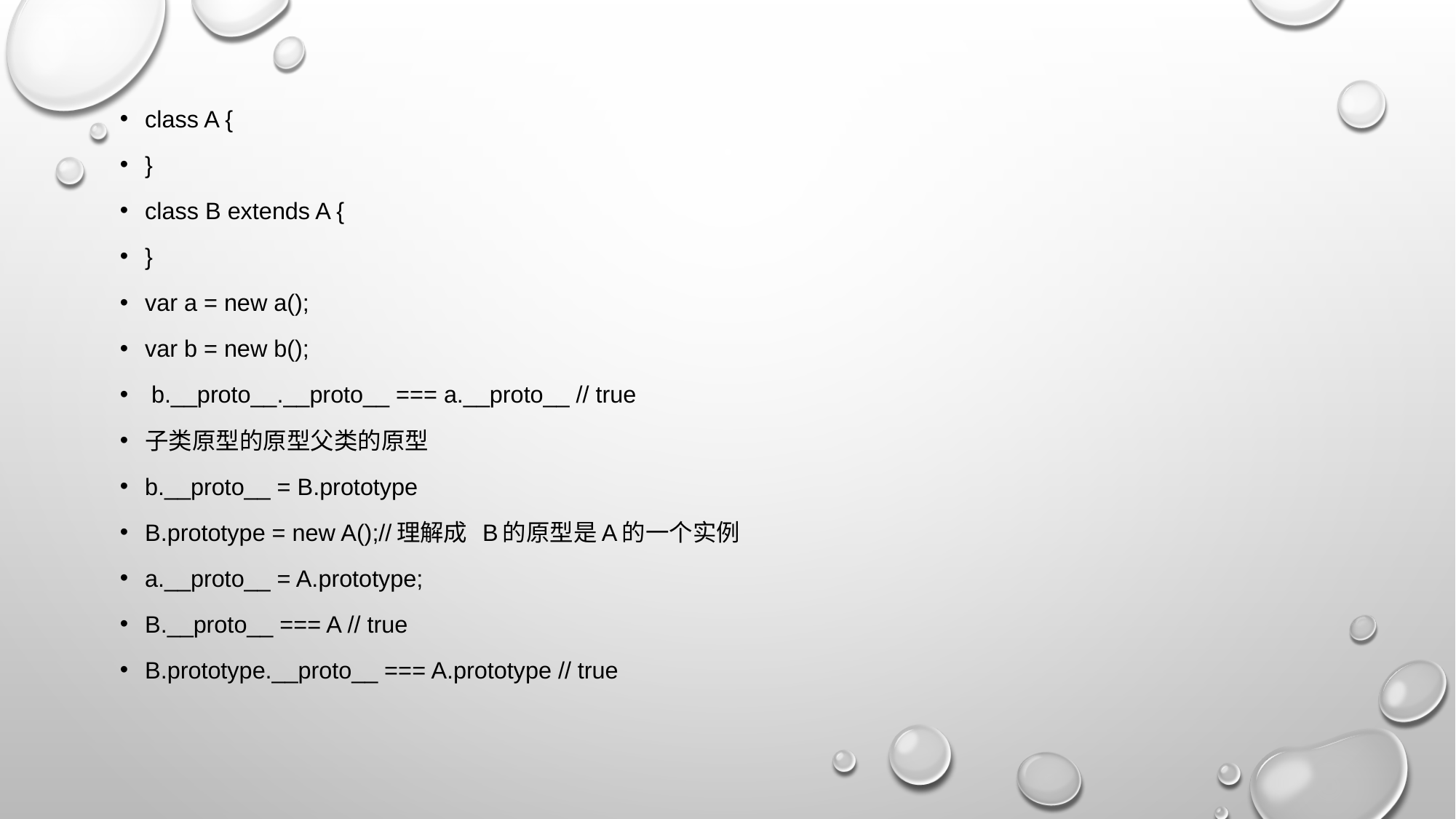

class A {
}
class B extends A {
}
var a = new a();
var b = new b();
 b.__proto__.__proto__ === a.__proto__ // true
子类原型的原型父类的原型
b.__proto__ = B.prototype
B.prototype = new A();//理解成  B的原型是A的一个实例
a.__proto__ = A.prototype;
B.__proto__ === A // true
B.prototype.__proto__ === A.prototype // true